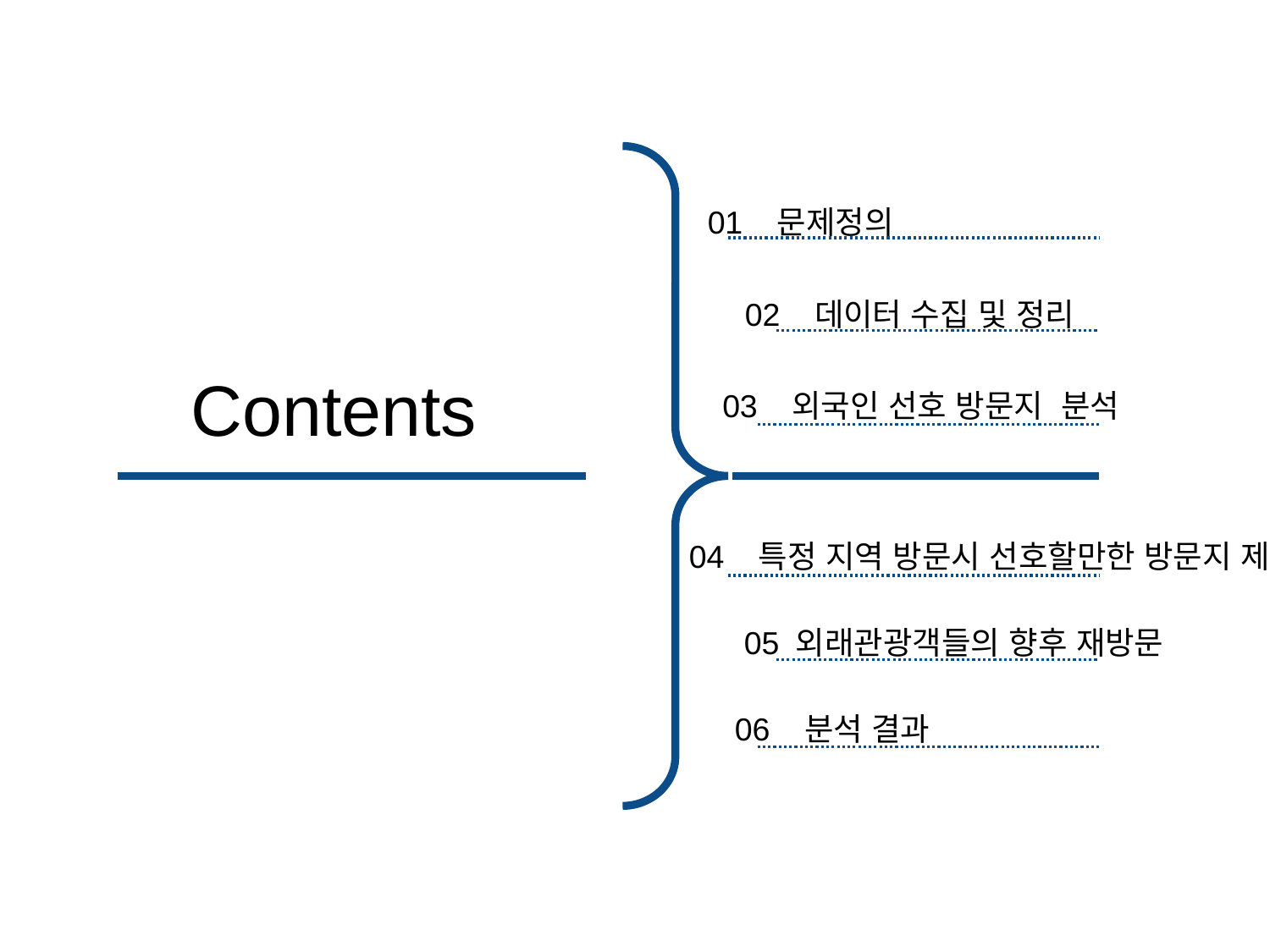

01   문제정의
02   데이터 수집 및 정리
Contents
03   외국인 선호 방문지  분석
04   특정 지역 방문시 선호할만한 방문지 제안
05 외래관광객들의 향후 재방문
06   분석 결과